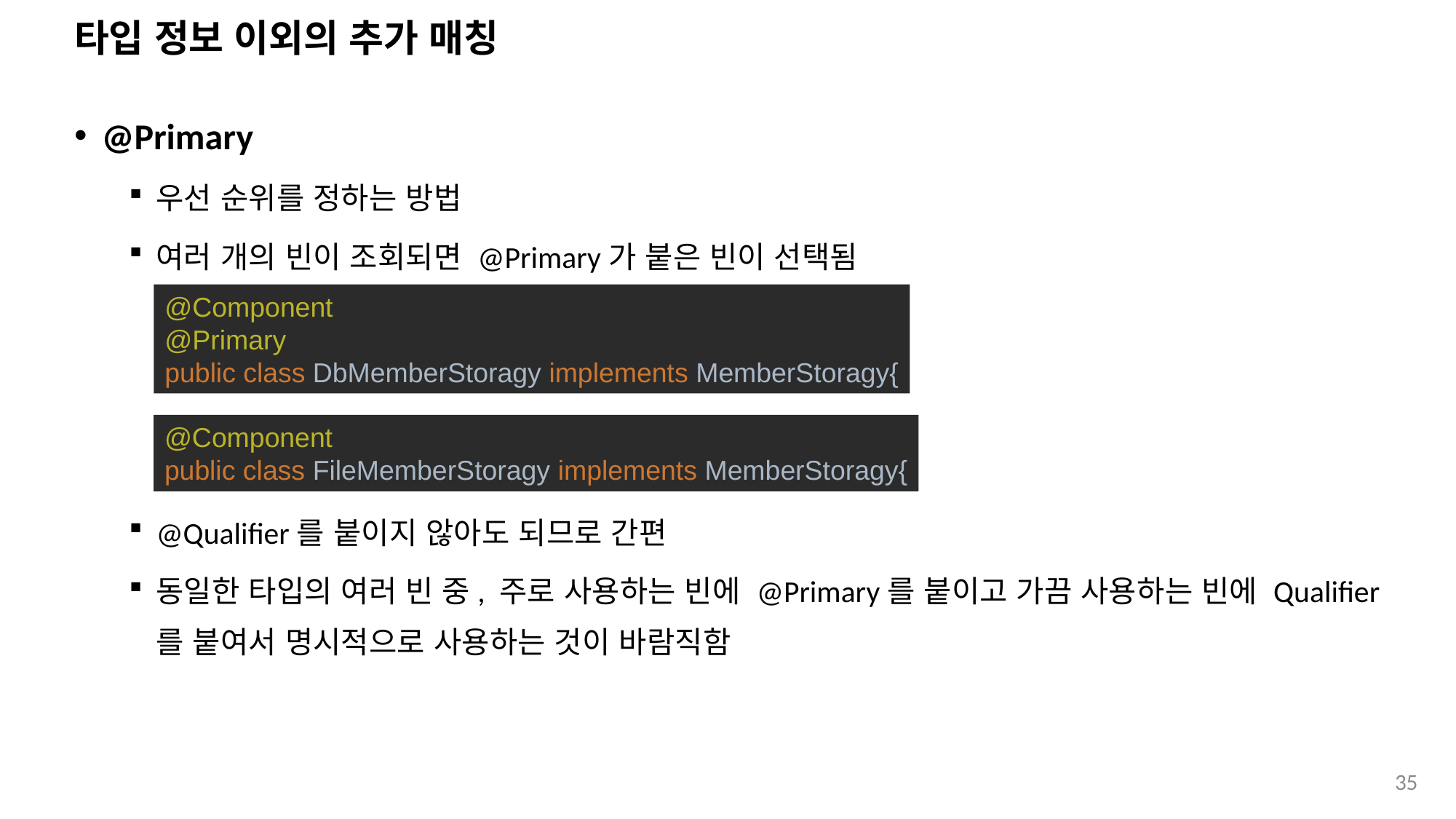

# 타입 정보 이외의 추가 매칭
@Primary
우선 순위를 정하는 방법
여러 개의 빈이 조회되면 @Primary가 붙은 빈이 선택됨

@Qualifier를 붙이지 않아도 되므로 간편
동일한 타입의 여러 빈 중, 주로 사용하는 빈에 @Primary를 붙이고 가끔 사용하는 빈에 Qualifier를 붙여서 명시적으로 사용하는 것이 바람직함
@Component
@Primary
public class DbMemberStoragy implements MemberStoragy{
@Component
public class FileMemberStoragy implements MemberStoragy{
35